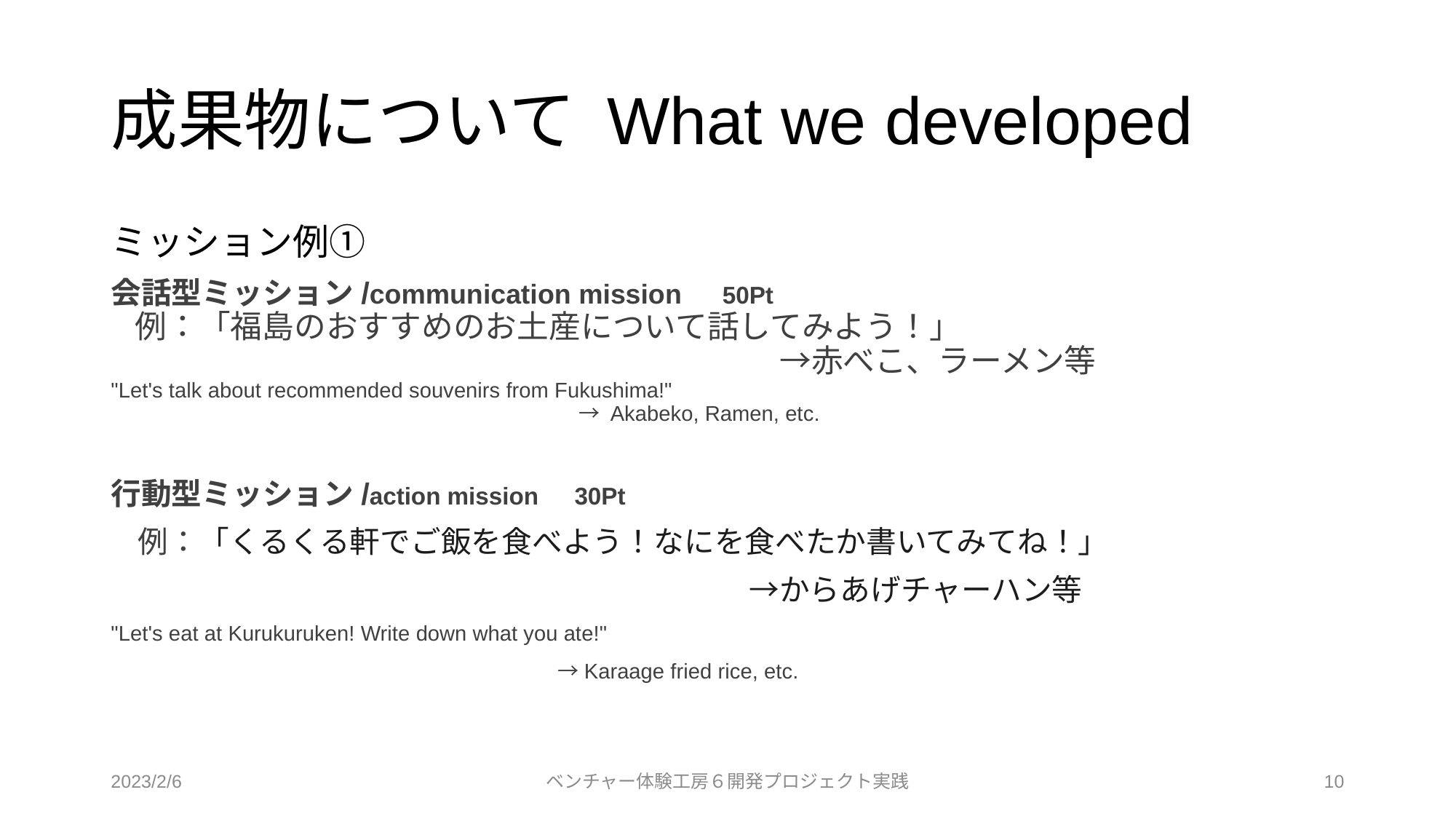

# 成果物について What we developed
ミッション例①
会話型ミッション/communication mission　50Pt
　例：「福島のおすすめのお土産について話してみよう！」
　　　　　　　　　　　　　　　　　　　　　→赤べこ、ラーメン等
"Let's talk about recommended souvenirs from Fukushima!"
　　　　　　　　　　　　　　　　　　　　　　→ Akabeko, Ramen, etc.

行動型ミッション/action mission　30Pt
　例：「くるくる軒でご飯を食べよう！なにを食べたか書いてみてね！」
　　　　　　　　　　　　　　　　　　　　　→からあげチャーハン等
"Let's eat at Kurukuruken! Write down what you ate!"
　　　　　　　　　　　　　　　　　　　　　→Karaage fried rice, etc.
2023/2/6
ベンチャー体験工房６開発プロジェクト実践
10